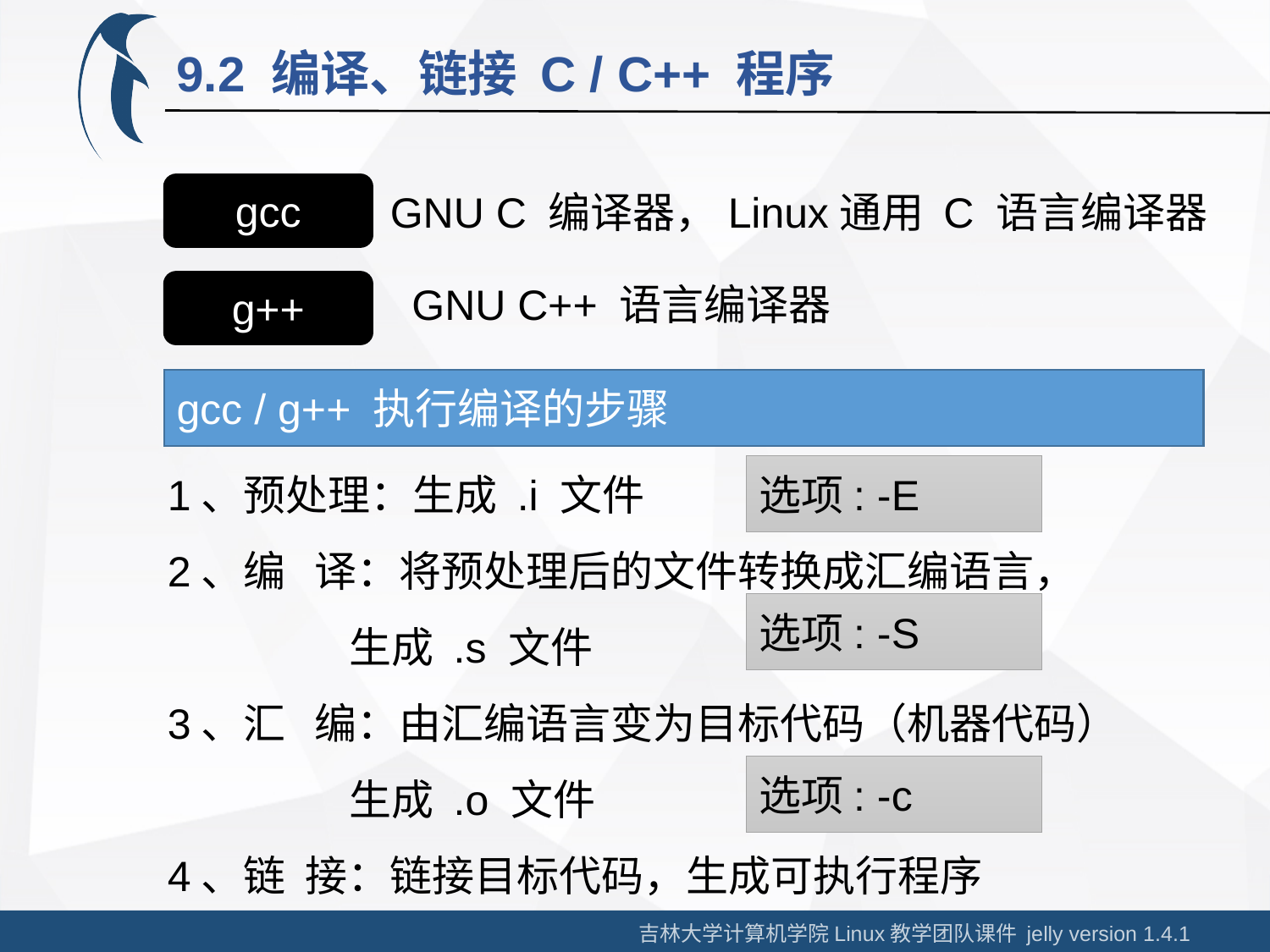

9.2 编译、链接 C / C++ 程序
gcc
GNU C 编译器，Linux通用 C 语言编译器
GNU C++ 语言编译器
g++
gcc / g++ 执行编译的步骤
1、预处理：生成 .i 文件
2、编   译：将预处理后的文件转换成汇编语言，
                  生成 .s 文件
3、汇   编：由汇编语言变为目标代码（机器代码）
                  生成 .o 文件
4、链  接：链接目标代码，生成可执行程序
选项: -E
选项: -S
选项: -c